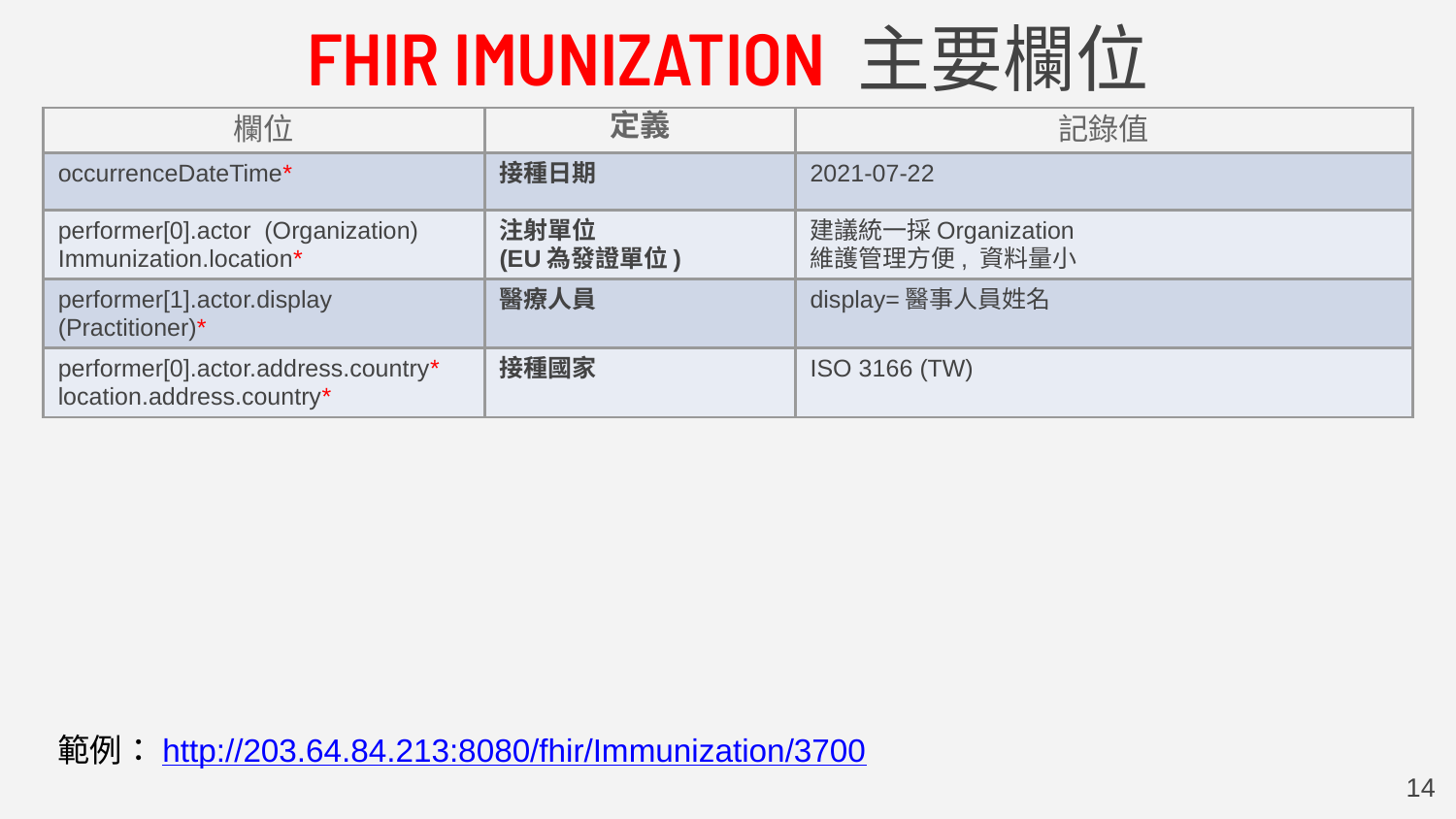

FHIR IMUNIZATION 主要欄位
| 欄位 | 定義 | 記錄值 |
| --- | --- | --- |
| occurrenceDateTime\* | 接種日期 | 2021-07-22 |
| performer[0].actor (Organization) Immunization.location\* | 注射單位 (EU為發證單位) | 建議統一採Organization 維護管理方便, 資料量小 |
| performer[1].actor.display (Practitioner)\* | 醫療人員 | display=醫事人員姓名 |
| performer[0].actor.address.country\* location.address.country\* | 接種國家 | ISO 3166 (TW) |
範例：http://203.64.84.213:8080/fhir/Immunization/3700
14